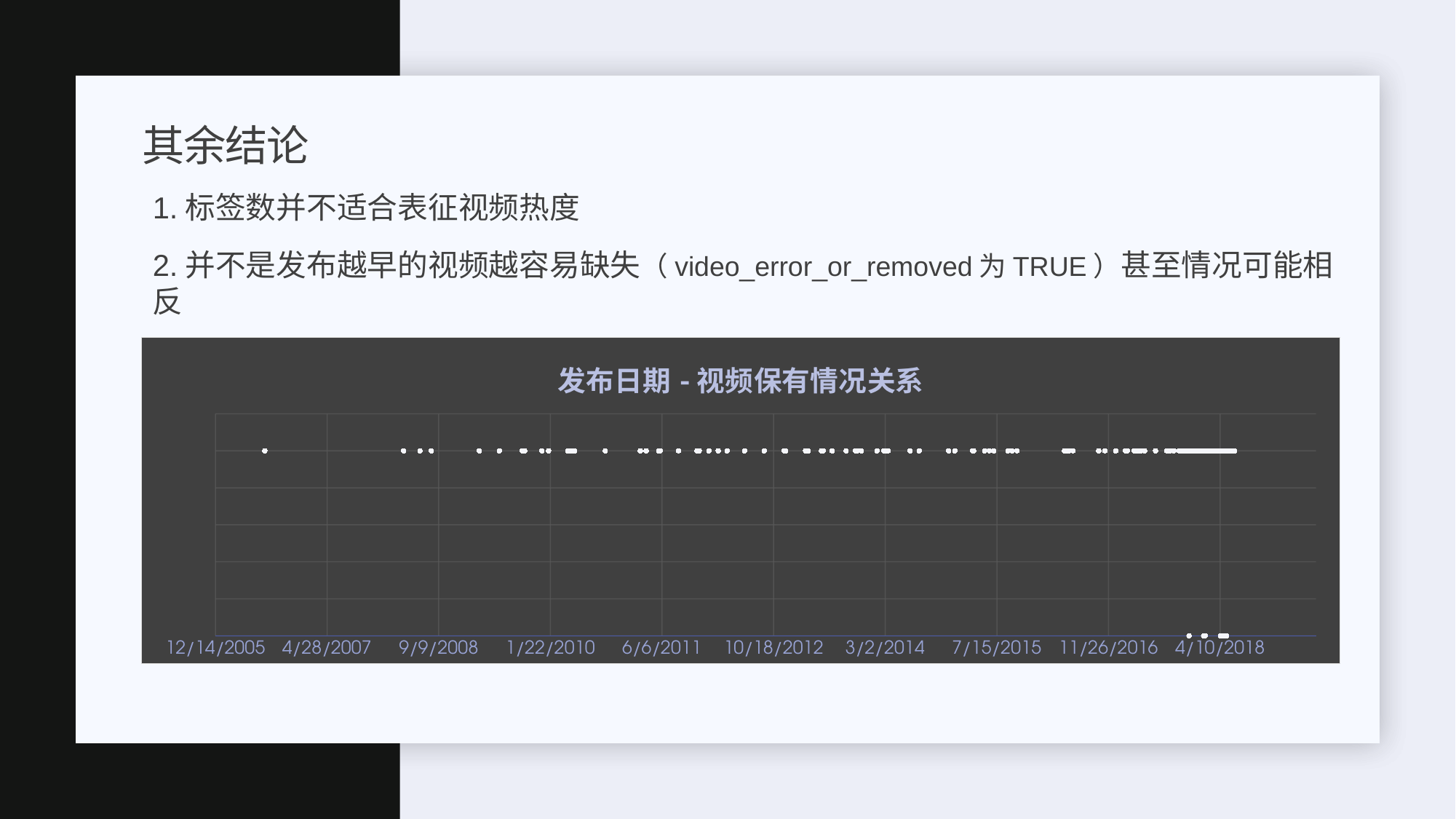

# 其余结论
1.标签数并不适合表征视频热度
2.并不是发布越早的视频越容易缺失（video_error_or_removed为TRUE）甚至情况可能相反

### Chart: 发布日期-视频保有情况关系

| Category | video_error_or_removed |
|---|---|